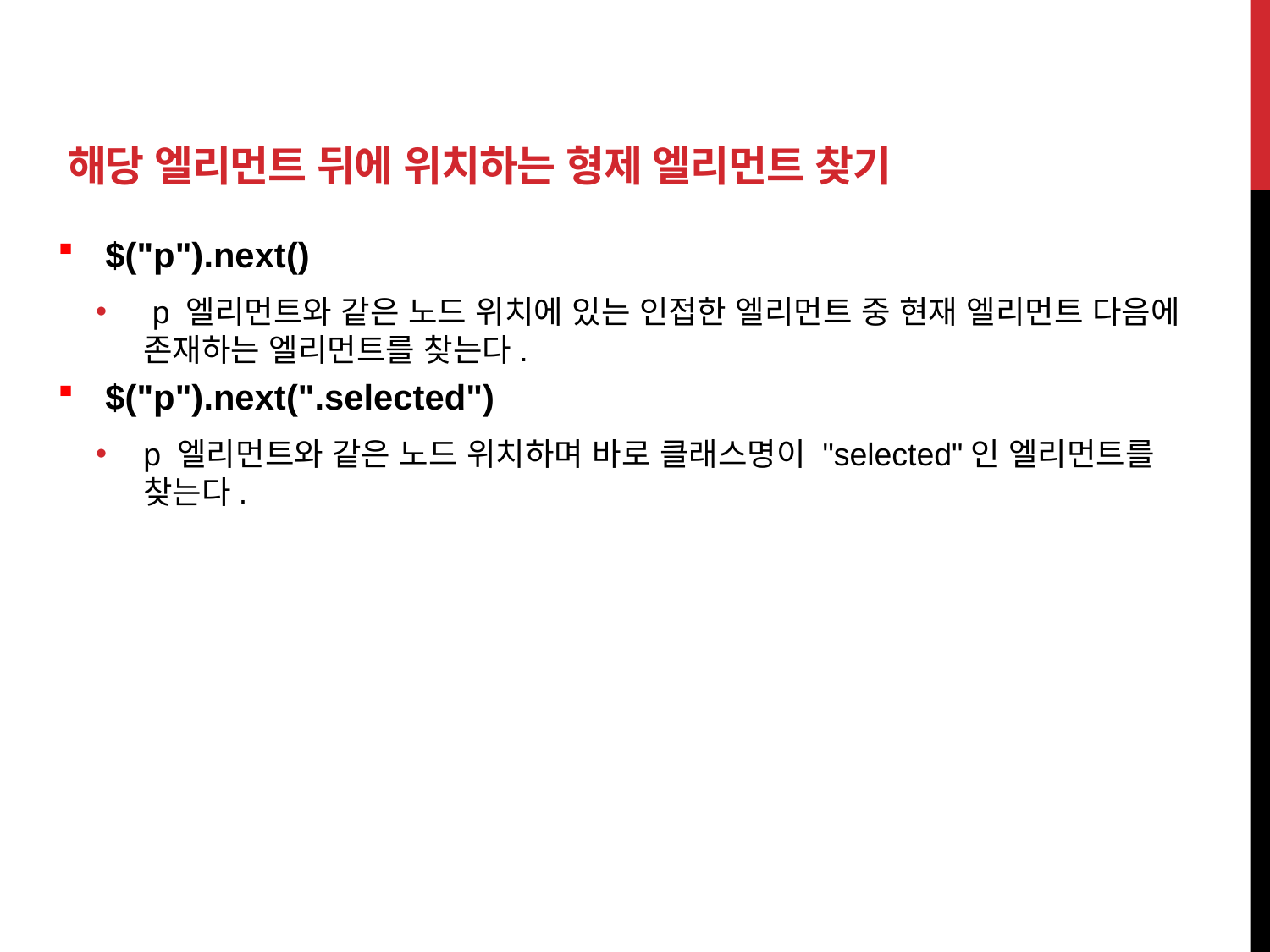

# 해당 엘리먼트 뒤에 위치하는 형제 엘리먼트 찾기
$("p").next()
 p 엘리먼트와 같은 노드 위치에 있는 인접한 엘리먼트 중 현재 엘리먼트 다음에 존재하는 엘리먼트를 찾는다.
$("p").next(".selected")
p 엘리먼트와 같은 노드 위치하며 바로 클래스명이 "selected"인 엘리먼트를 찾는다.